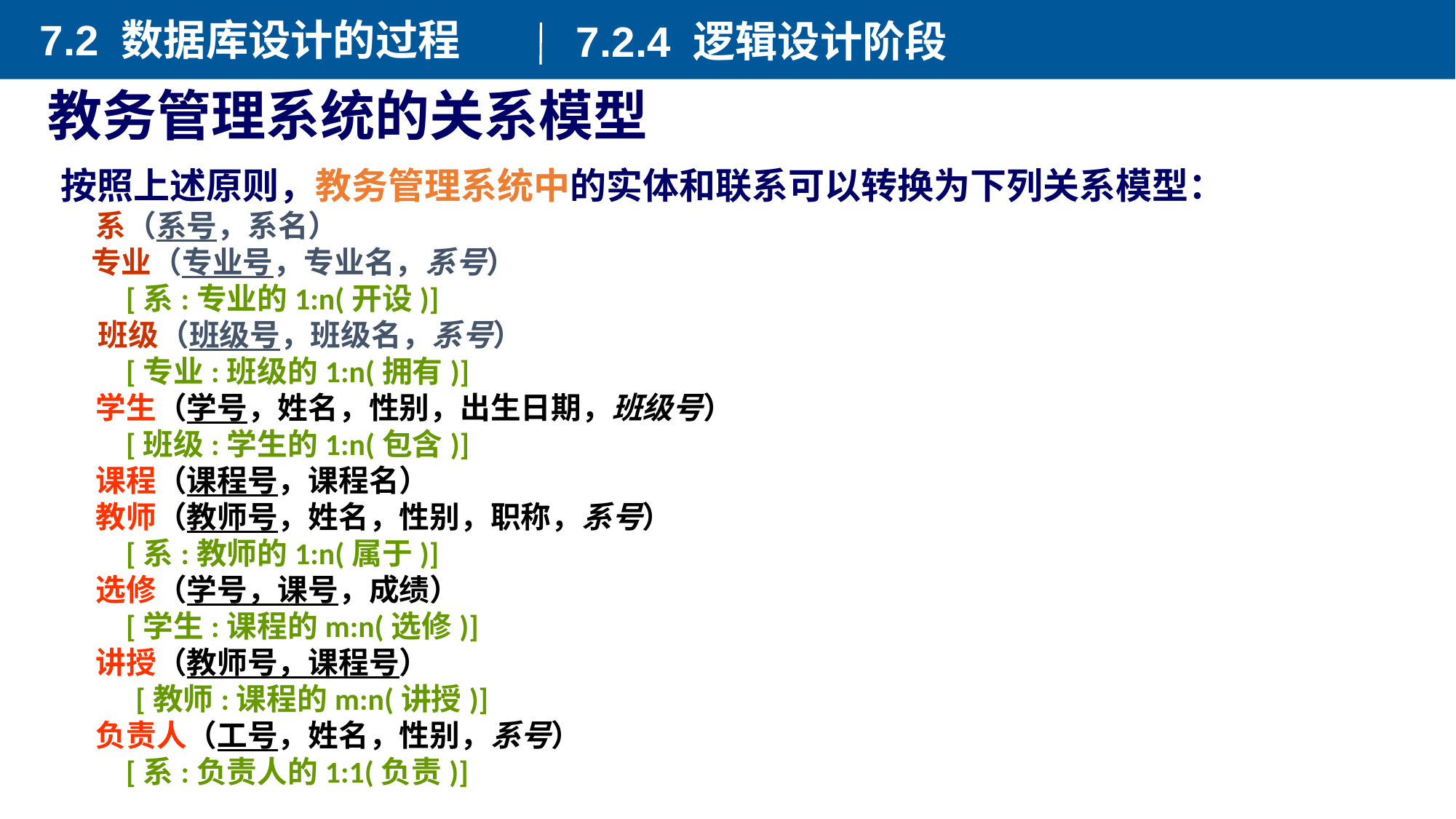

7.2 数据库设计的过程
7.2.4 逻辑设计阶段
教务管理系统的关系模型
按照上述原则，教务管理系统中的实体和联系可以转换为下列关系模型：
    系（系号，系名）
　专业（专业号，专业名，系号）
　    [系:专业的1:n(开设)]
　 班级（班级号，班级名，系号）
　    [专业:班级的1:n(拥有)]
    学生（学号，姓名，性别，出生日期，班级号）
　    [班级:学生的1:n(包含)]
    课程（课程号，课程名）
    教师（教师号，姓名，性别，职称，系号）
　    [系:教师的1:n(属于)]
    选修（学号，课号，成绩）
　    [学生:课程的m:n(选修)]
    讲授（教师号，课程号）
　　 [教师:课程的m:n(讲授)]
    负责人（工号，姓名，性别，系号）
　    [系:负责人的1:1(负责)]